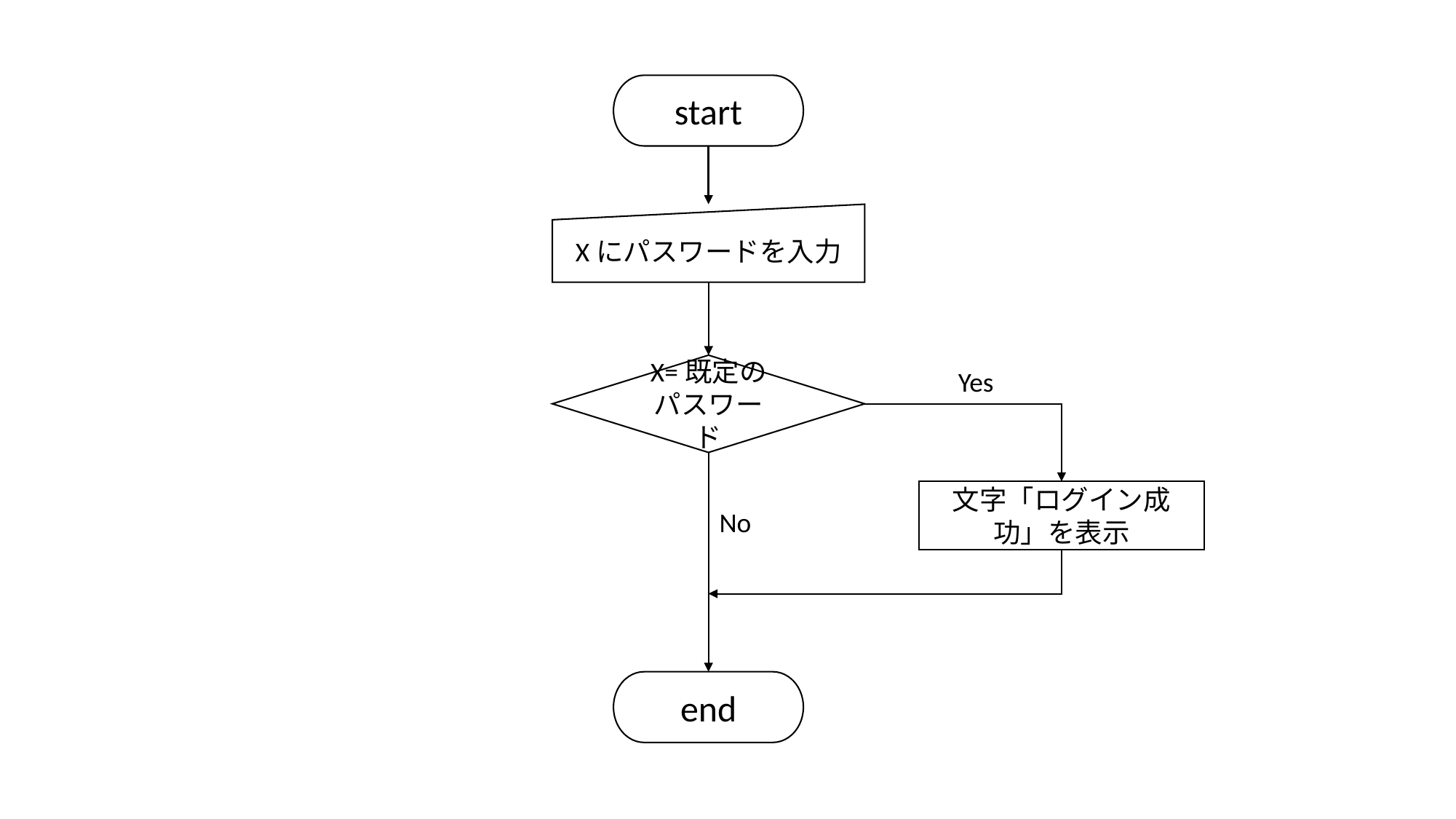

start
Xにパスワードを入力
X=既定のパスワード
Yes
文字「ログイン成功」を表示
No
end